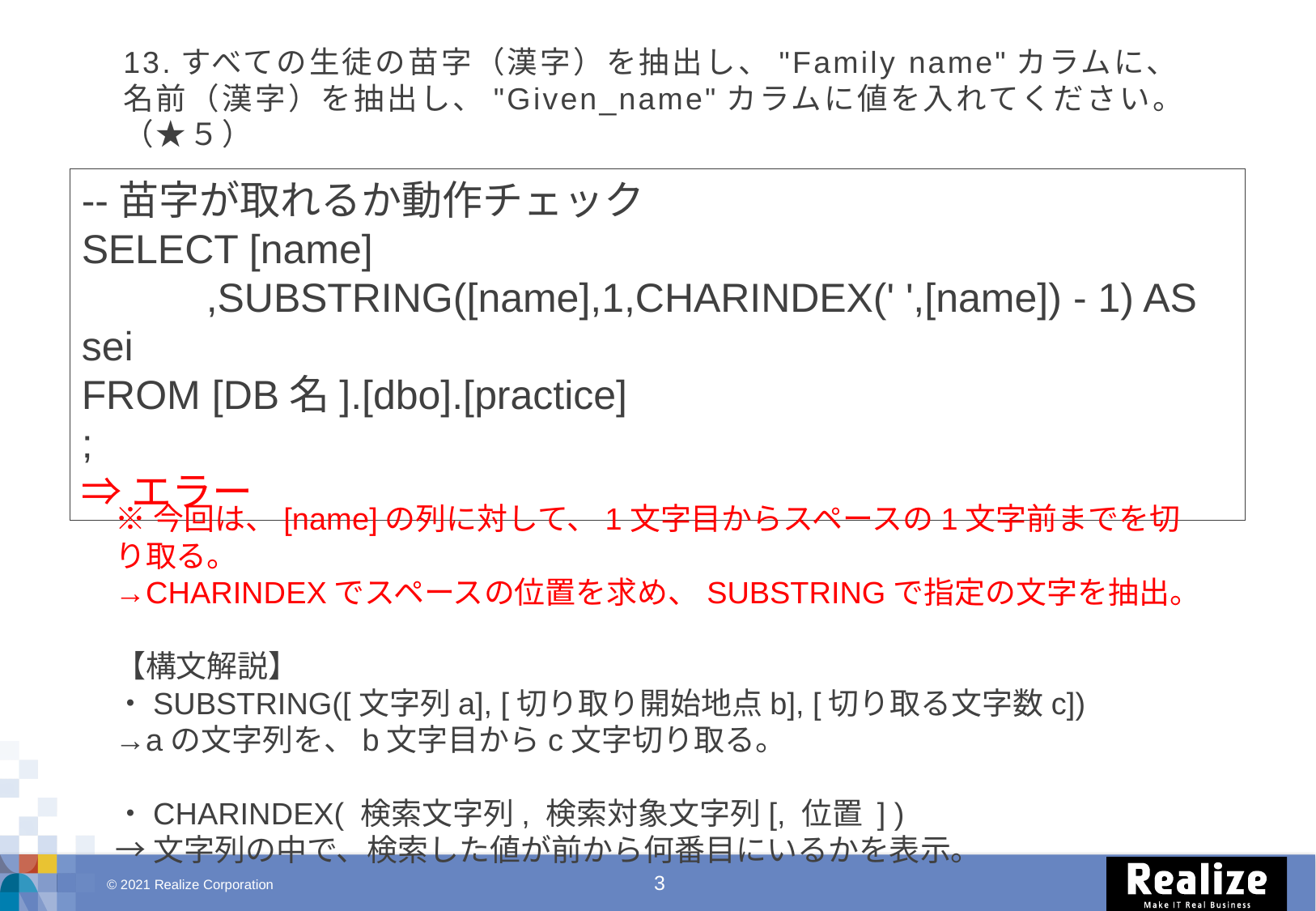

# 13.すべての生徒の苗字（漢字）を抽出し、"Family name"カラムに、 名前（漢字）を抽出し、"Given_name"カラムに値を入れてください。（★５）
--苗字が取れるか動作チェック
SELECT [name]
           ,SUBSTRING([name],1,CHARINDEX(' ',[name]) - 1) AS sei
FROM [DB名].[dbo].[practice]
;
⇒エラー
※今回は、[name]の列に対して、1文字目からスペースの1文字前までを切り取る。
→CHARINDEXでスペースの位置を求め、SUBSTRINGで指定の文字を抽出。

【構文解説】
・SUBSTRING([文字列a], [切り取り開始地点b], [切り取る文字数c])
→aの文字列を、b文字目からc文字切り取る。

・CHARINDEX( 検索文字列, 検索対象文字列[, 位置 ] )
→文字列の中で、検索した値が前から何番目にいるかを表示。